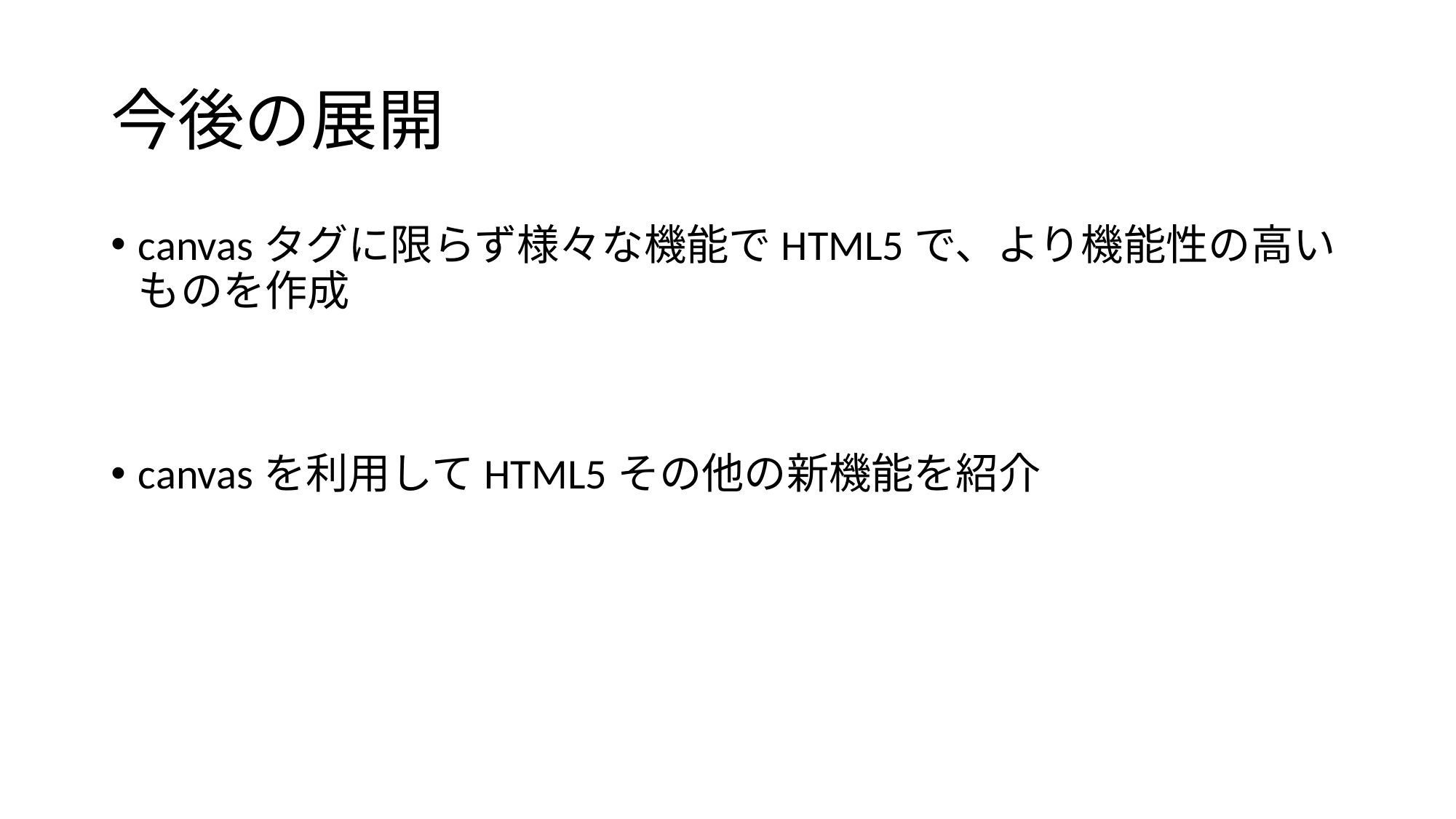

# 今後の展開
canvasタグに限らず様々な機能でHTML5で、より機能性の高いものを作成

canvasを利用してHTML5その他の新機能を紹介